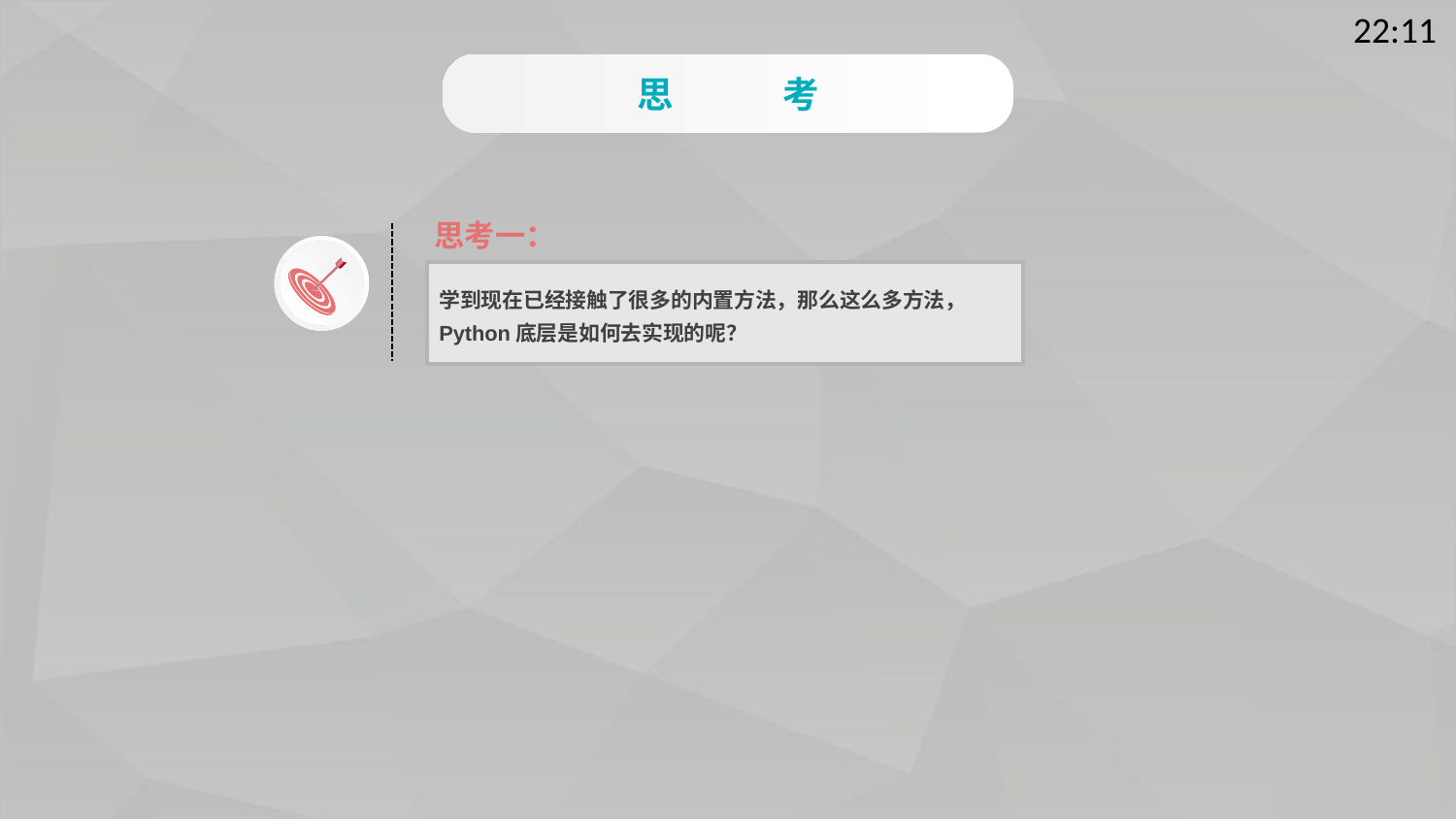

思	考
思考一：

学到现在已经接触了很多的内置方法，那么这么多方法，Python底层是如何去实现的呢？